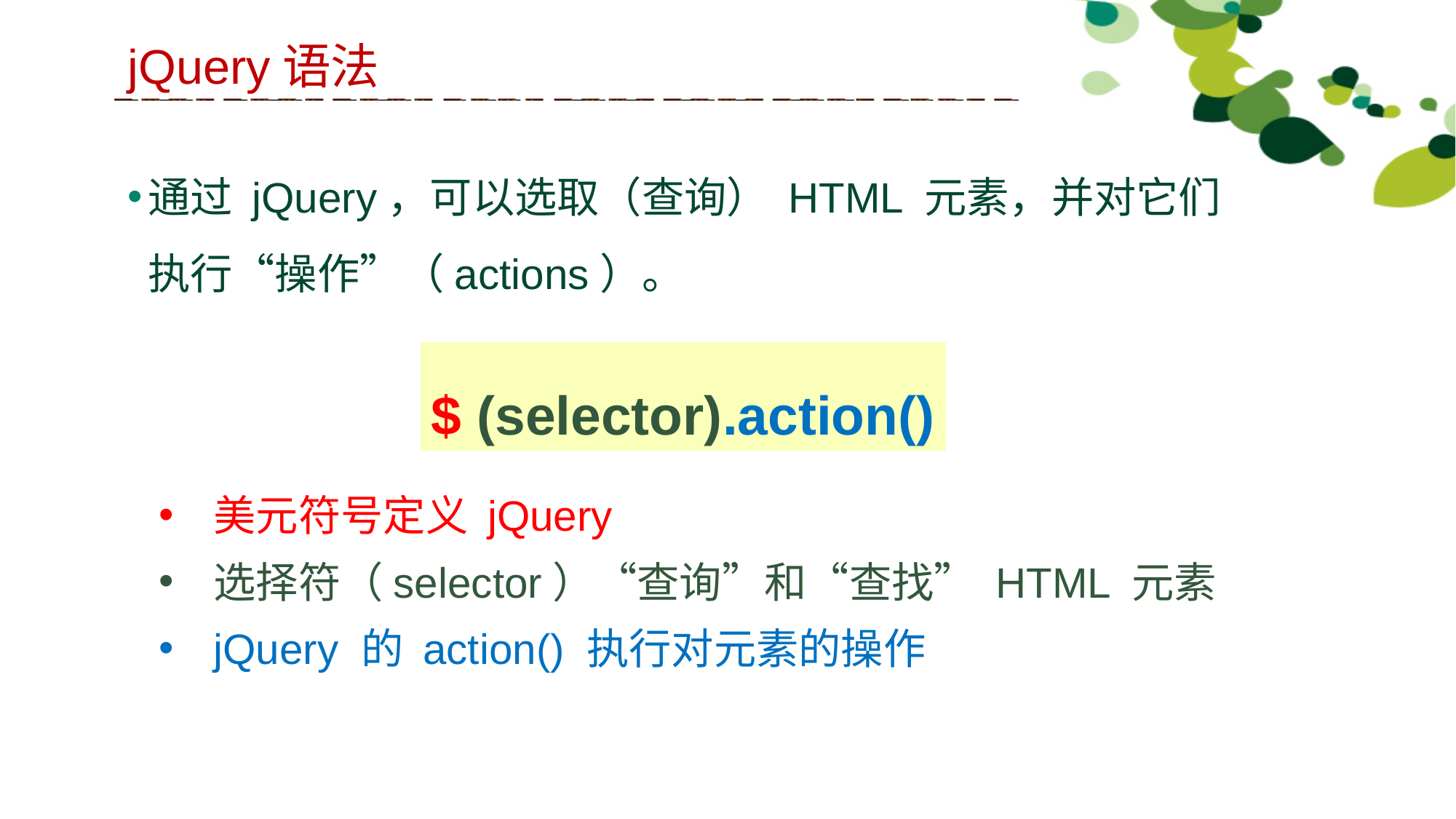

jQuery语法
通过 jQuery，可以选取（查询） HTML 元素，并对它们执行“操作”（actions）。
$ (selector).action()
美元符号定义 jQuery
选择符（selector）“查询”和“查找” HTML 元素
jQuery 的 action() 执行对元素的操作